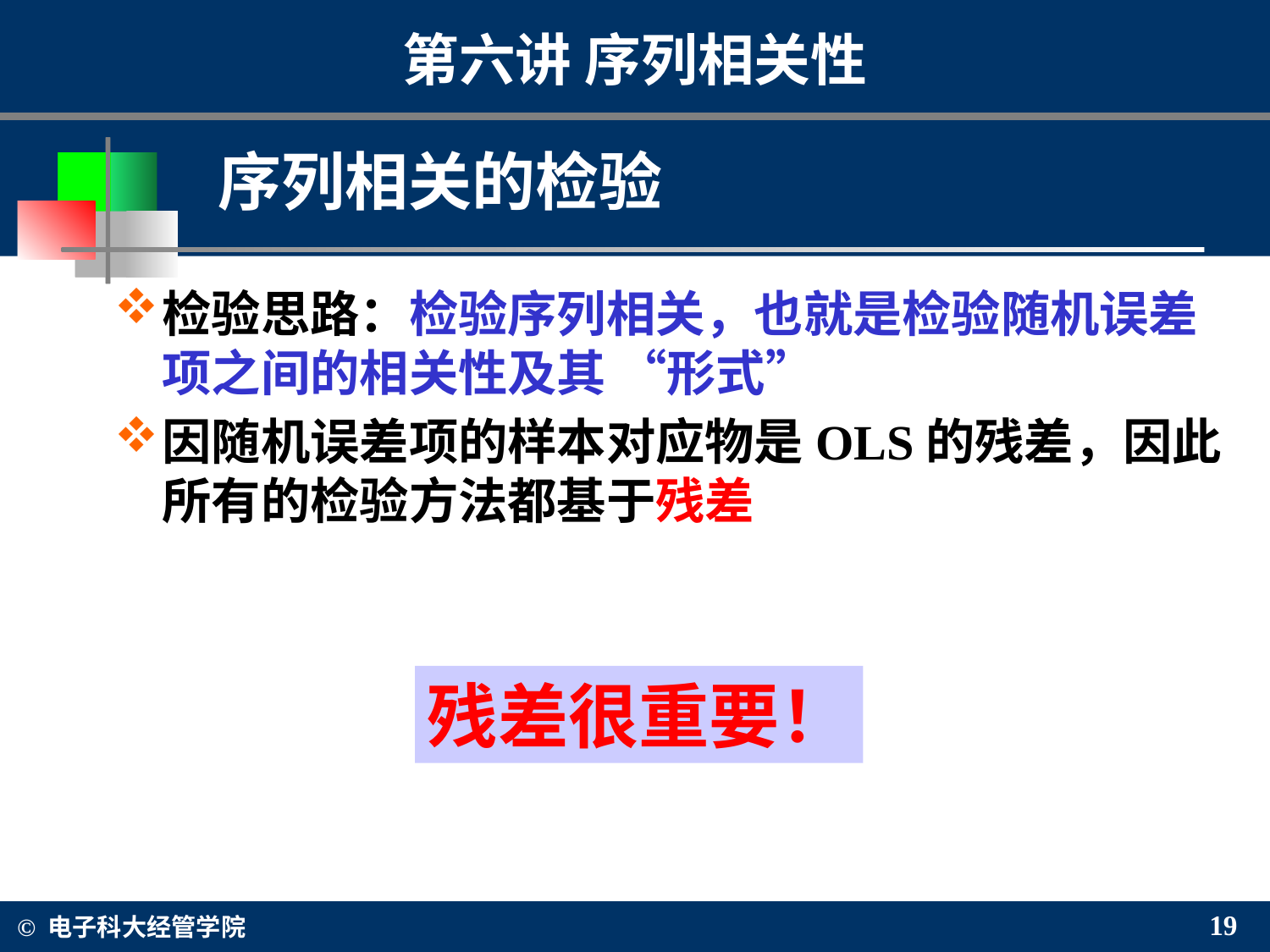

# 序列相关的检验
检验思路：检验序列相关，也就是检验随机误差项之间的相关性及其 “形式”
因随机误差项的样本对应物是OLS的残差，因此所有的检验方法都基于残差
残差很重要！